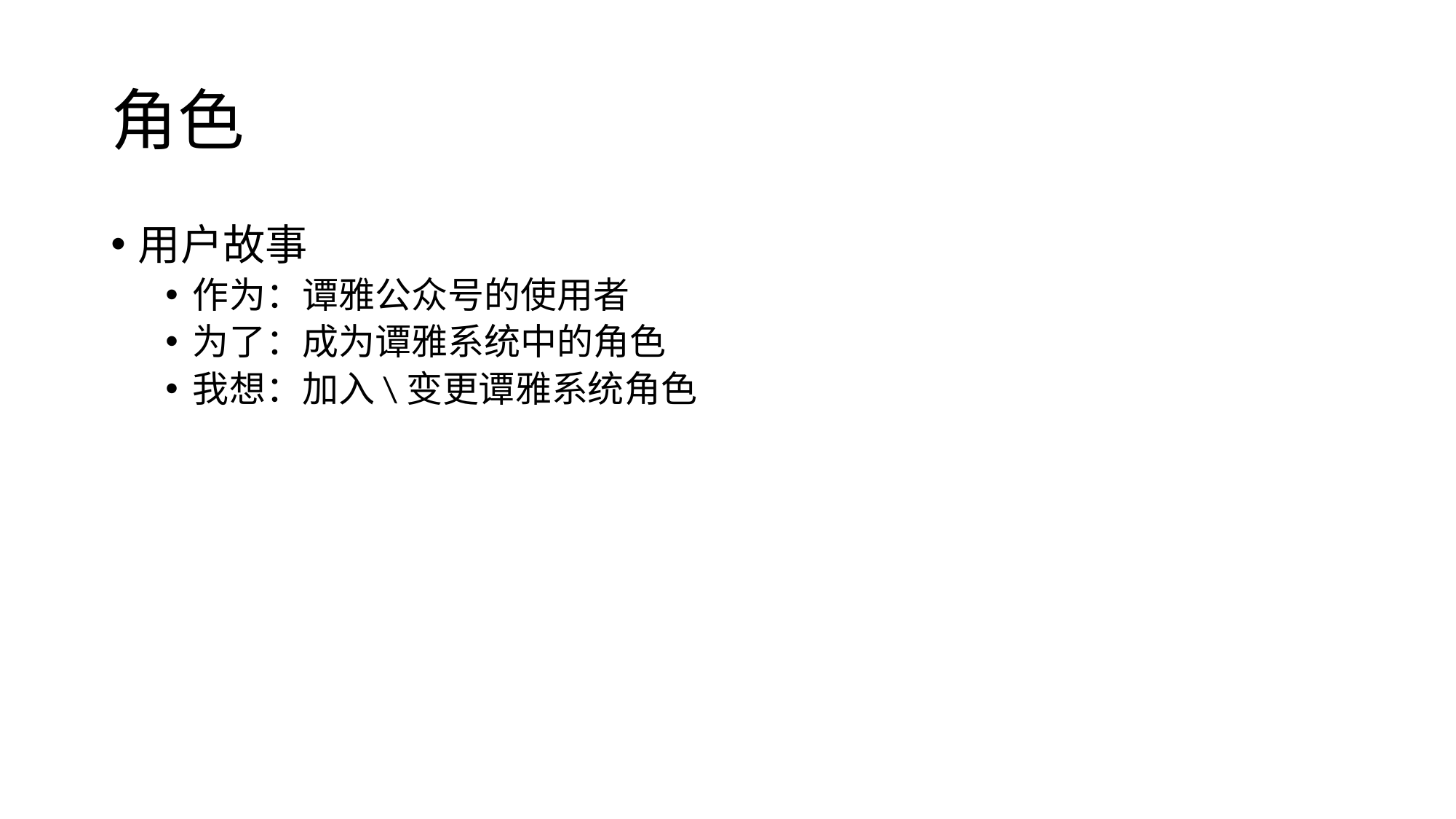

# 角色
用户故事
作为：谭雅公众号的使用者
为了：成为谭雅系统中的角色
我想：加入\变更谭雅系统角色